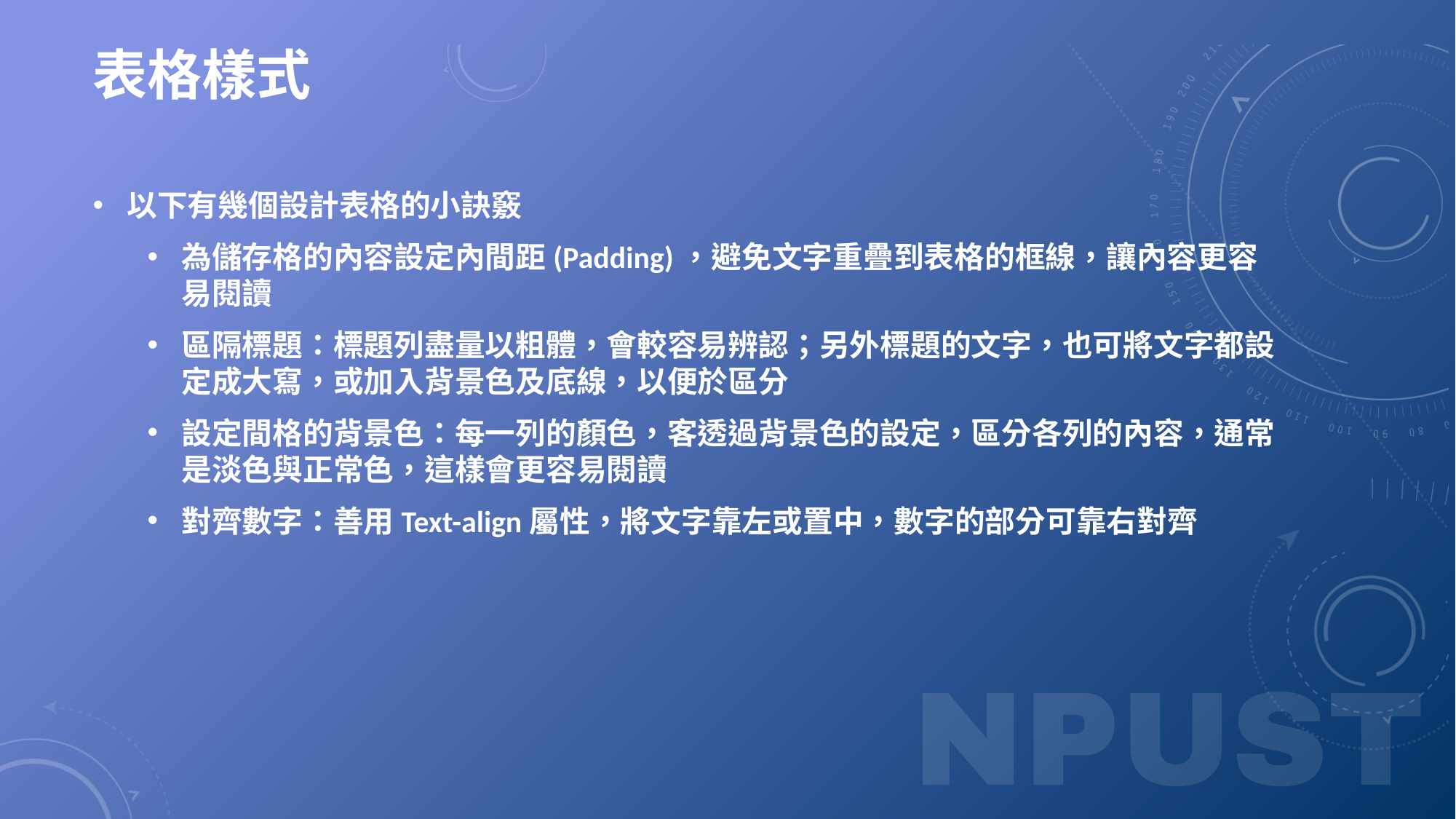

# 表格樣式
以下有幾個設計表格的小訣竅
為儲存格的內容設定內間距(Padding)，避免文字重疊到表格的框線，讓內容更容易閱讀
區隔標題：標題列盡量以粗體，會較容易辨認；另外標題的文字，也可將文字都設定成大寫，或加入背景色及底線，以便於區分
設定間格的背景色：每一列的顏色，客透過背景色的設定，區分各列的內容，通常是淡色與正常色，這樣會更容易閱讀
對齊數字：善用Text-align屬性，將文字靠左或置中，數字的部分可靠右對齊